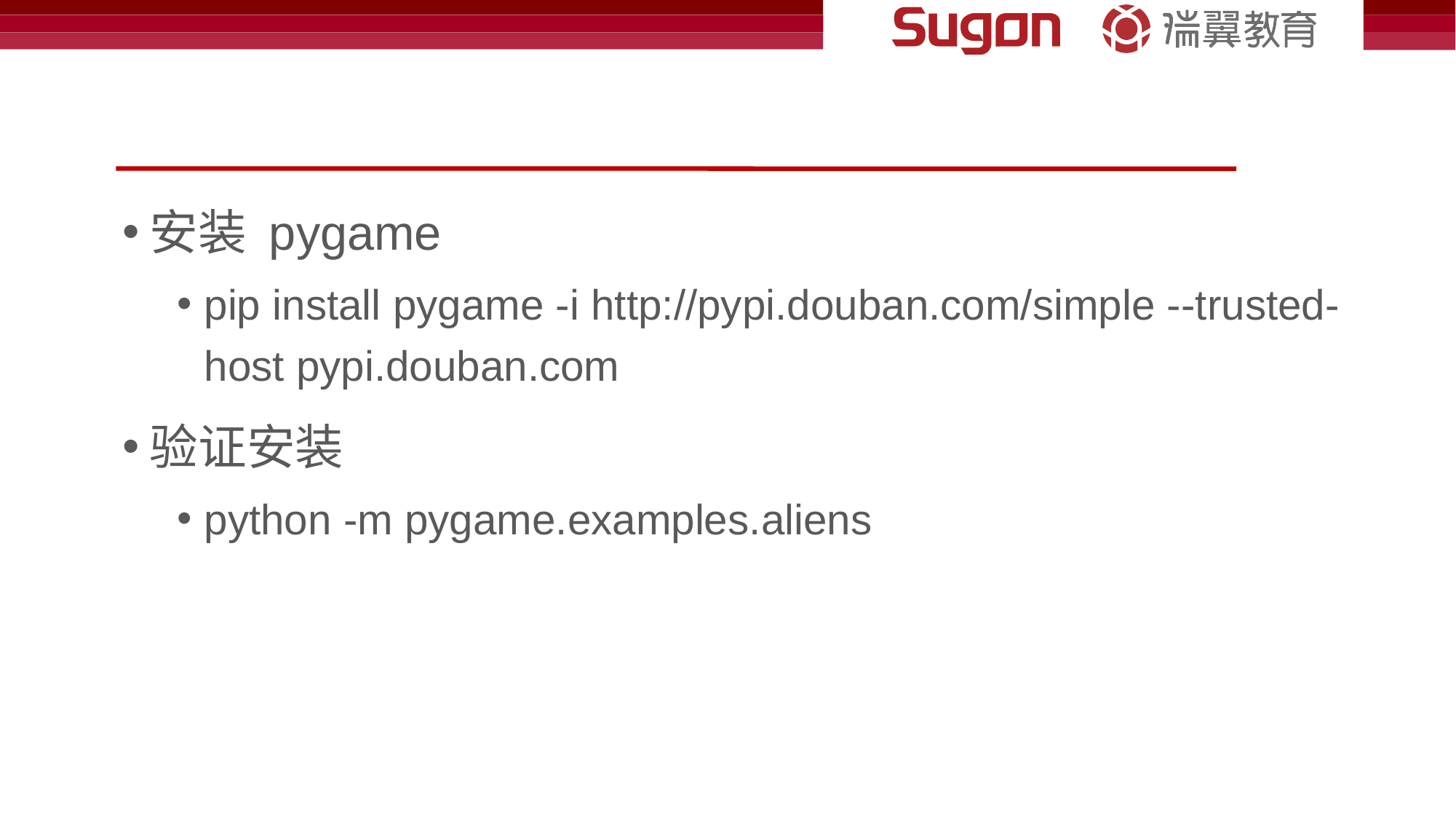

#
安装 pygame
pip install pygame -i http://pypi.douban.com/simple --trusted-host pypi.douban.com
验证安装
python -m pygame.examples.aliens